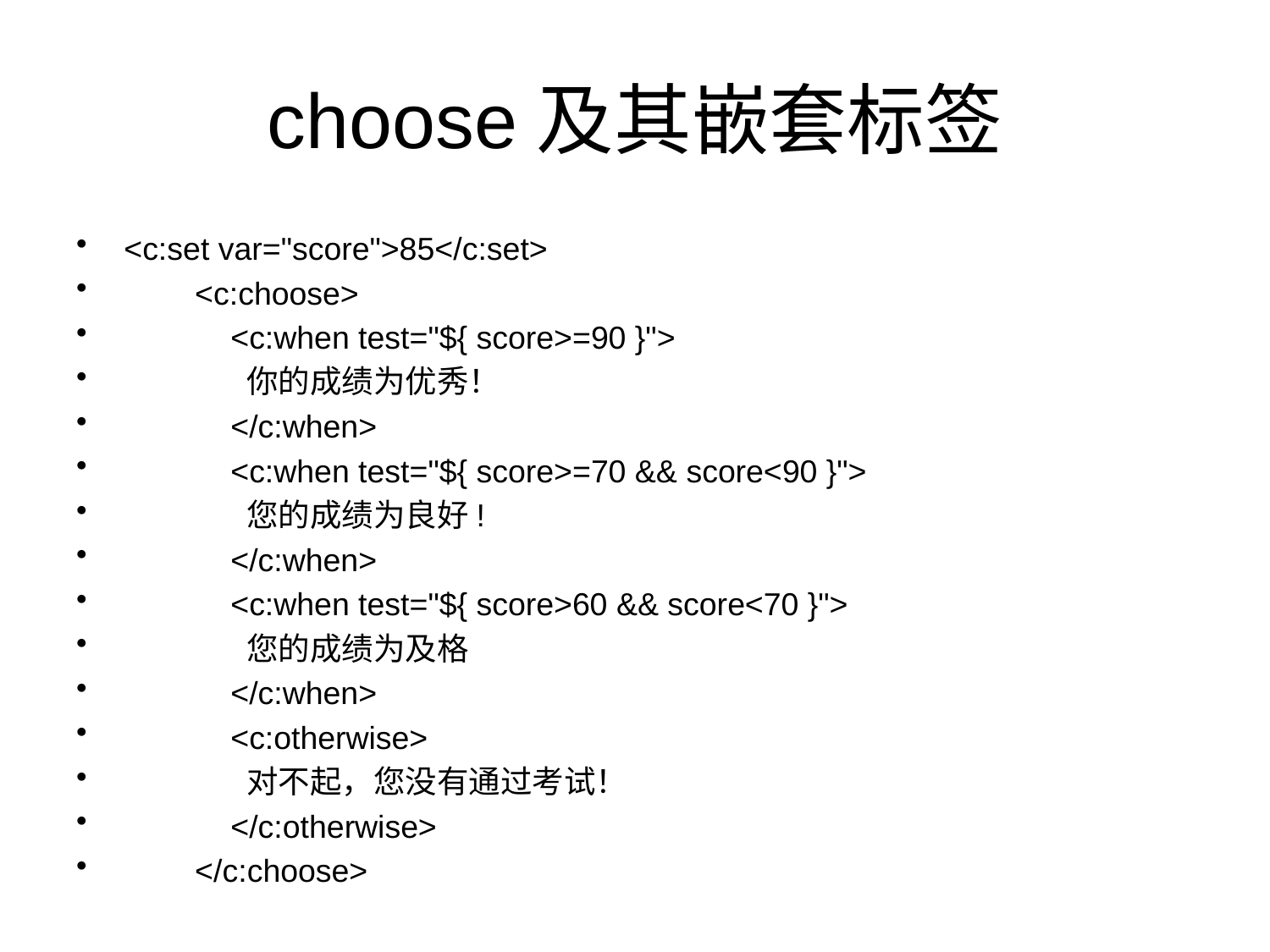

# choose及其嵌套标签
<c:set var="score">85</c:set>
        <c:choose>
            <c:when test="${ score>=90 }">
                你的成绩为优秀！
            </c:when>
            <c:when test="${ score>=70 && score<90 }">
                您的成绩为良好!
            </c:when>
            <c:when test="${ score>60 && score<70 }">
                您的成绩为及格
            </c:when>
            <c:otherwise>
                对不起，您没有通过考试！
            </c:otherwise>
        </c:choose>